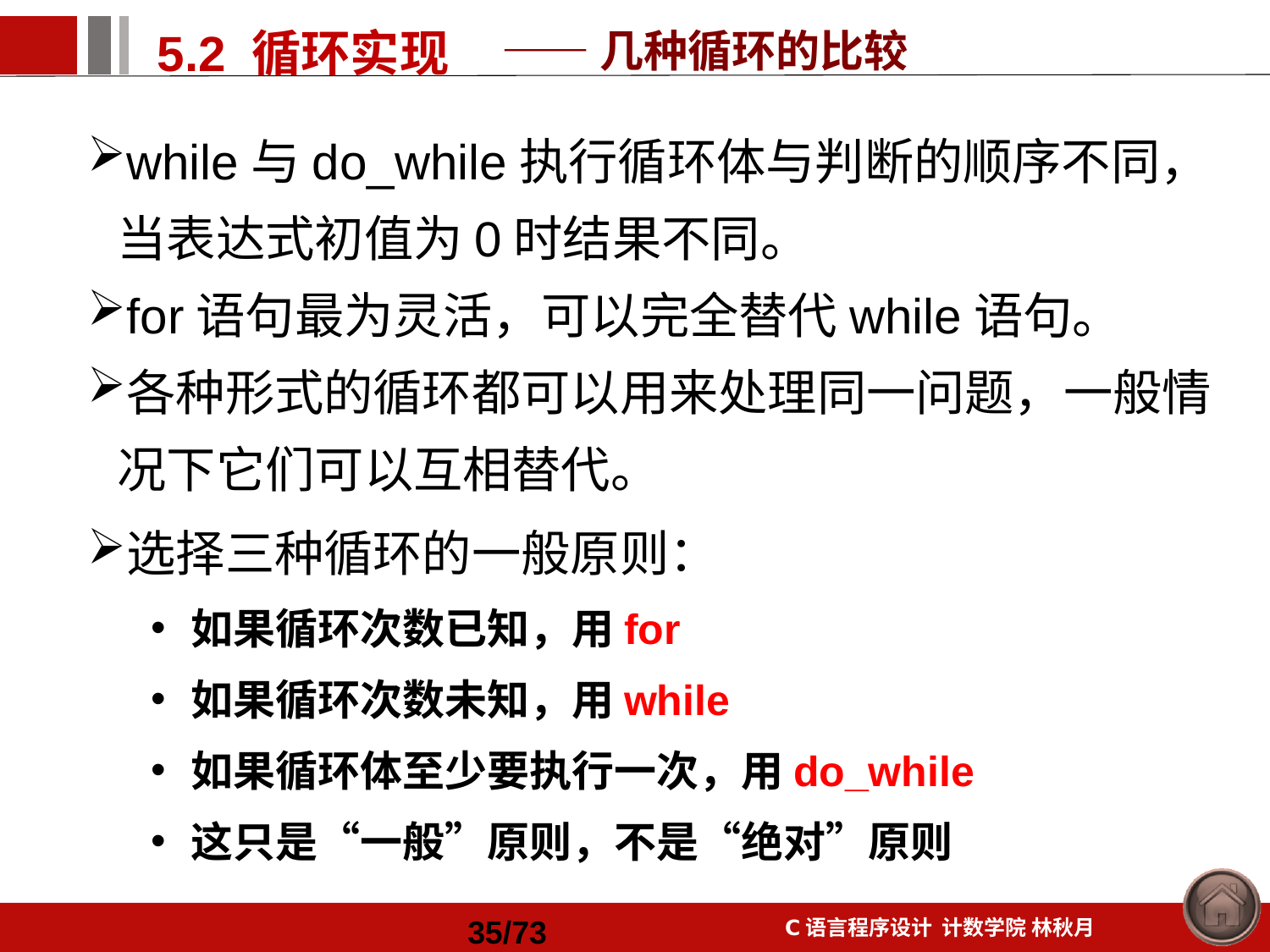

——几种循环的比较
while与do_while执行循环体与判断的顺序不同，当表达式初值为0时结果不同。
for语句最为灵活，可以完全替代while语句。
各种形式的循环都可以用来处理同一问题，一般情况下它们可以互相替代。
选择三种循环的一般原则：
如果循环次数已知，用for
如果循环次数未知，用while
如果循环体至少要执行一次，用do_while
这只是“一般”原则，不是“绝对”原则